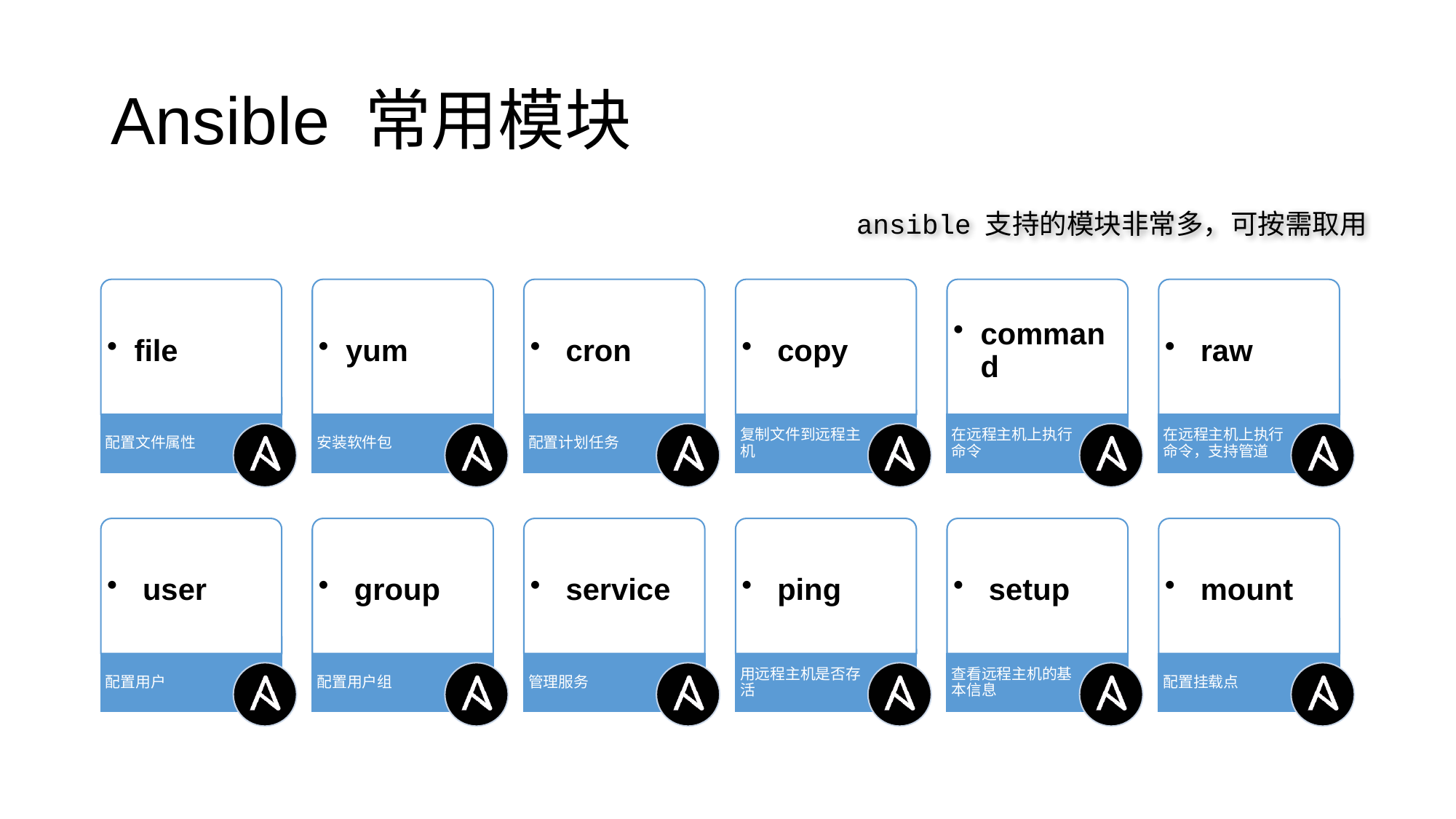

# Ansible 常用模块
ansible 支持的模块非常多，可按需取用
file
配置文件属性
yum
安装软件包
 cron
配置计划任务
 copy
复制文件到远程主机
command
在远程主机上执行命令
 raw
在远程主机上执行命令，支持管道
 user
配置用户
 group
配置用户组
 service
管理服务
 ping
用远程主机是否存活
 setup
查看远程主机的基本信息
 mount
配置挂载点